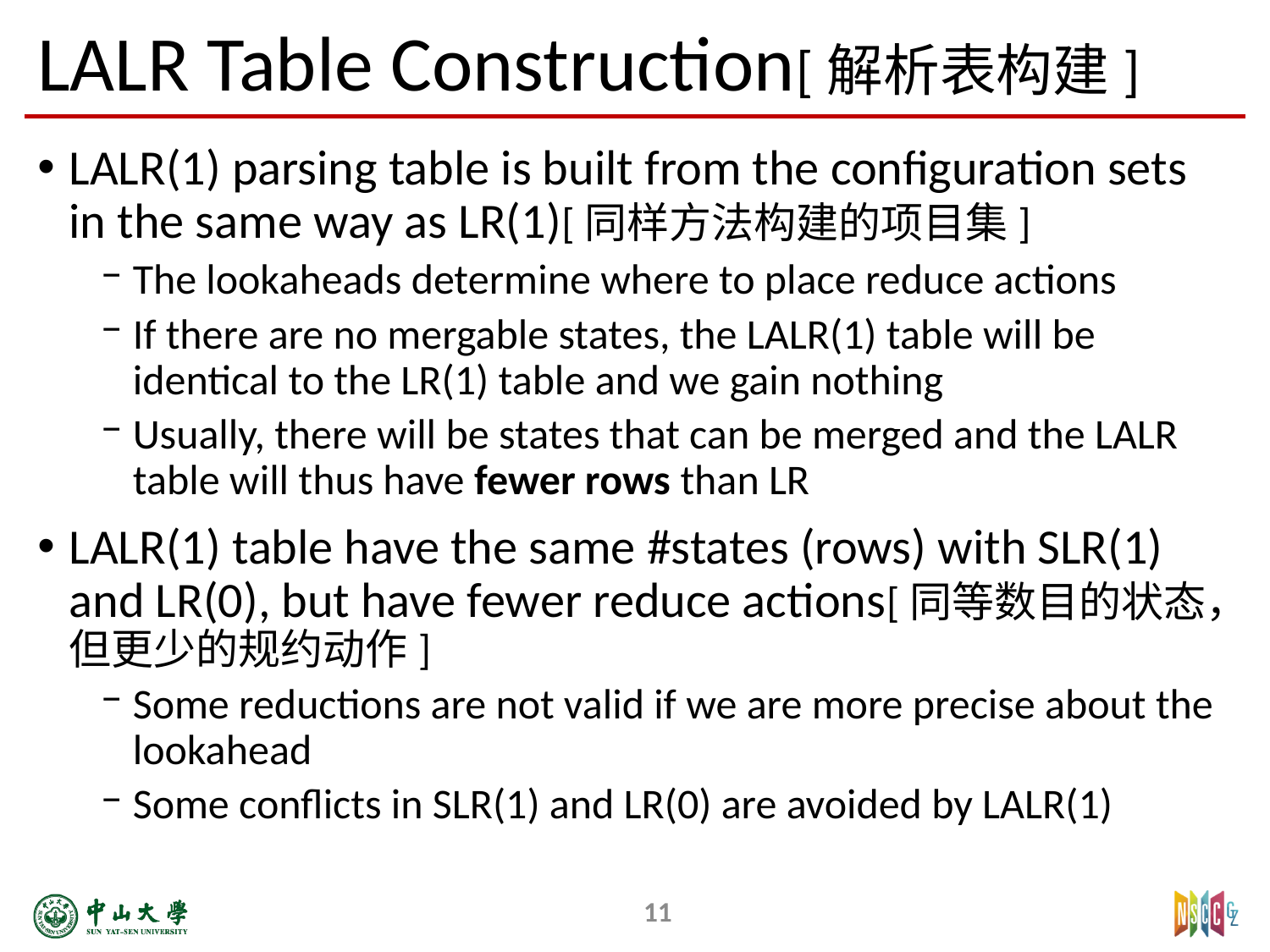

# LALR Table Construction[解析表构建]
LALR(1) parsing table is built from the configuration sets in the same way as LR(1)[同样方法构建的项目集]
The lookaheads determine where to place reduce actions
If there are no mergable states, the LALR(1) table will be identical to the LR(1) table and we gain nothing
Usually, there will be states that can be merged and the LALR table will thus have fewer rows than LR
LALR(1) table have the same #states (rows) with SLR(1) and LR(0), but have fewer reduce actions[同等数目的状态，但更少的规约动作]
Some reductions are not valid if we are more precise about the lookahead
Some conflicts in SLR(1) and LR(0) are avoided by LALR(1)
11